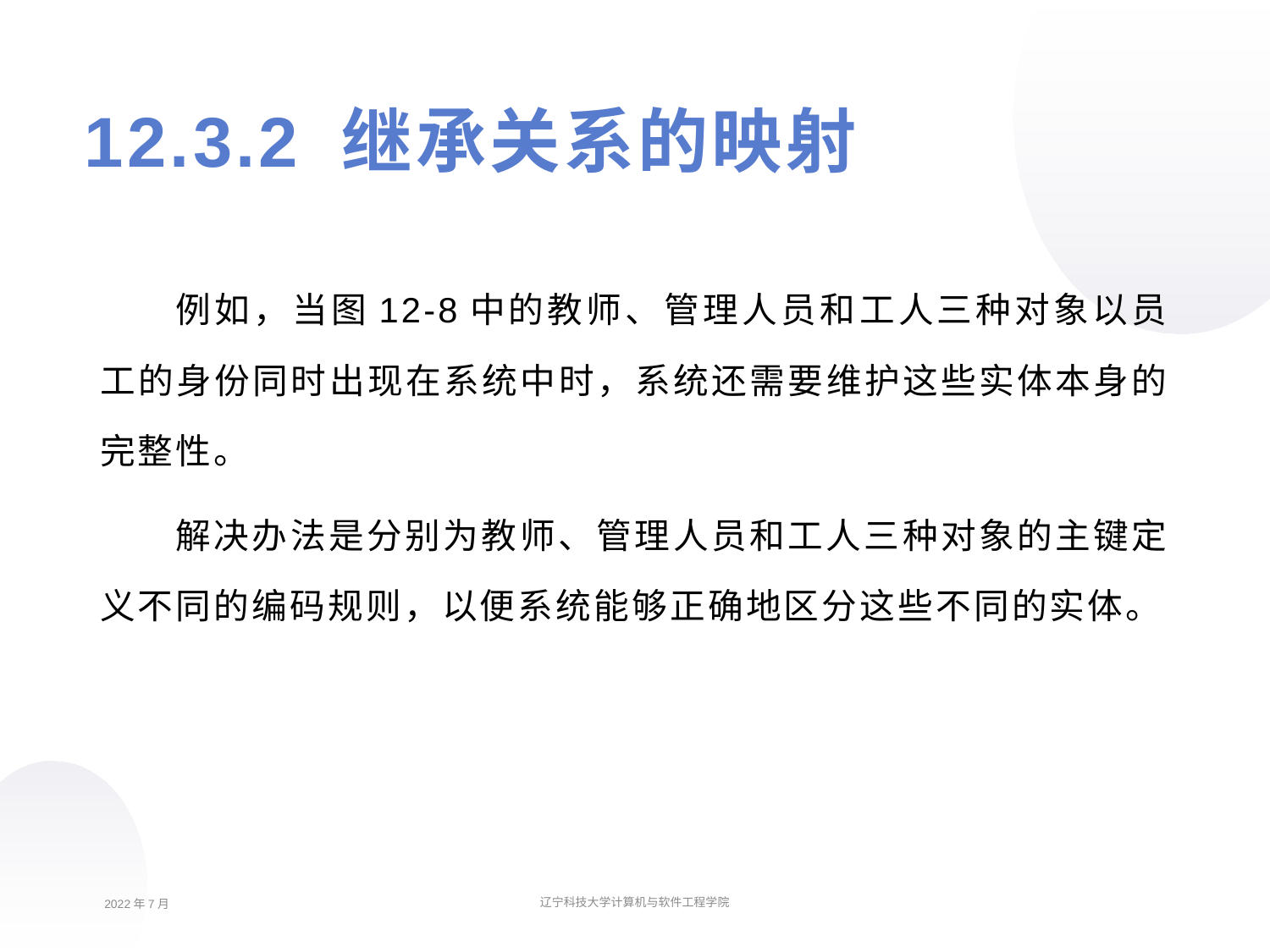

12.3.2 继承关系的映射
例如，当图12-8中的教师、管理人员和工人三种对象以员工的身份同时出现在系统中时，系统还需要维护这些实体本身的完整性。
解决办法是分别为教师、管理人员和工人三种对象的主键定义不同的编码规则，以便系统能够正确地区分这些不同的实体。

2022年7月
辽宁科技大学计算机与软件工程学院
42